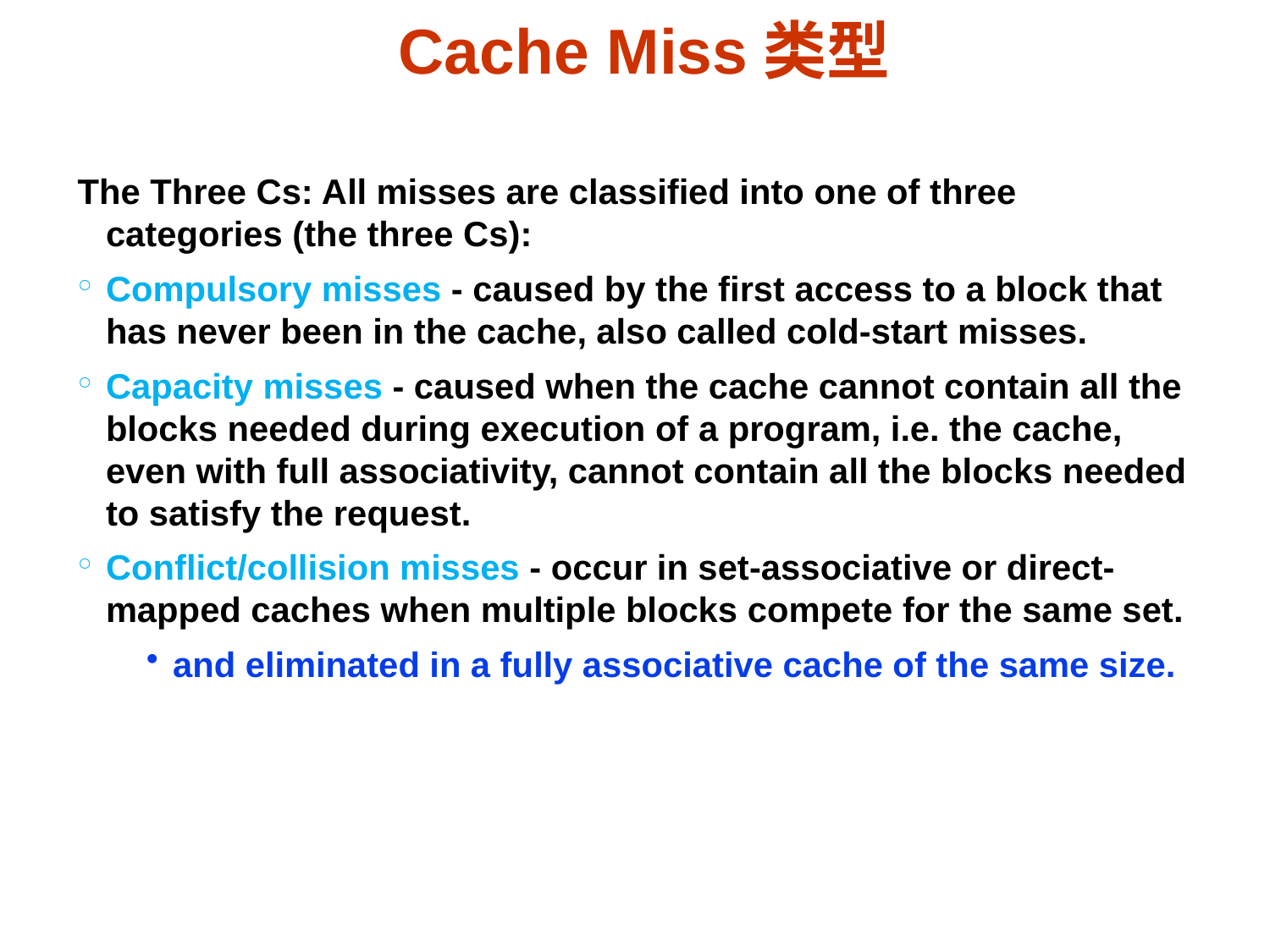

# Cache Miss类型
The Three Cs: All misses are classified into one of three categories (the three Cs):
Compulsory misses - caused by the first access to a block that has never been in the cache, also called cold-start misses.
Capacity misses - caused when the cache cannot contain all the blocks needed during execution of a program, i.e. the cache, even with full associativity, cannot contain all the blocks needed to satisfy the request.
Conflict/collision misses - occur in set-associative or direct-mapped caches when multiple blocks compete for the same set.
and eliminated in a fully associative cache of the same size.